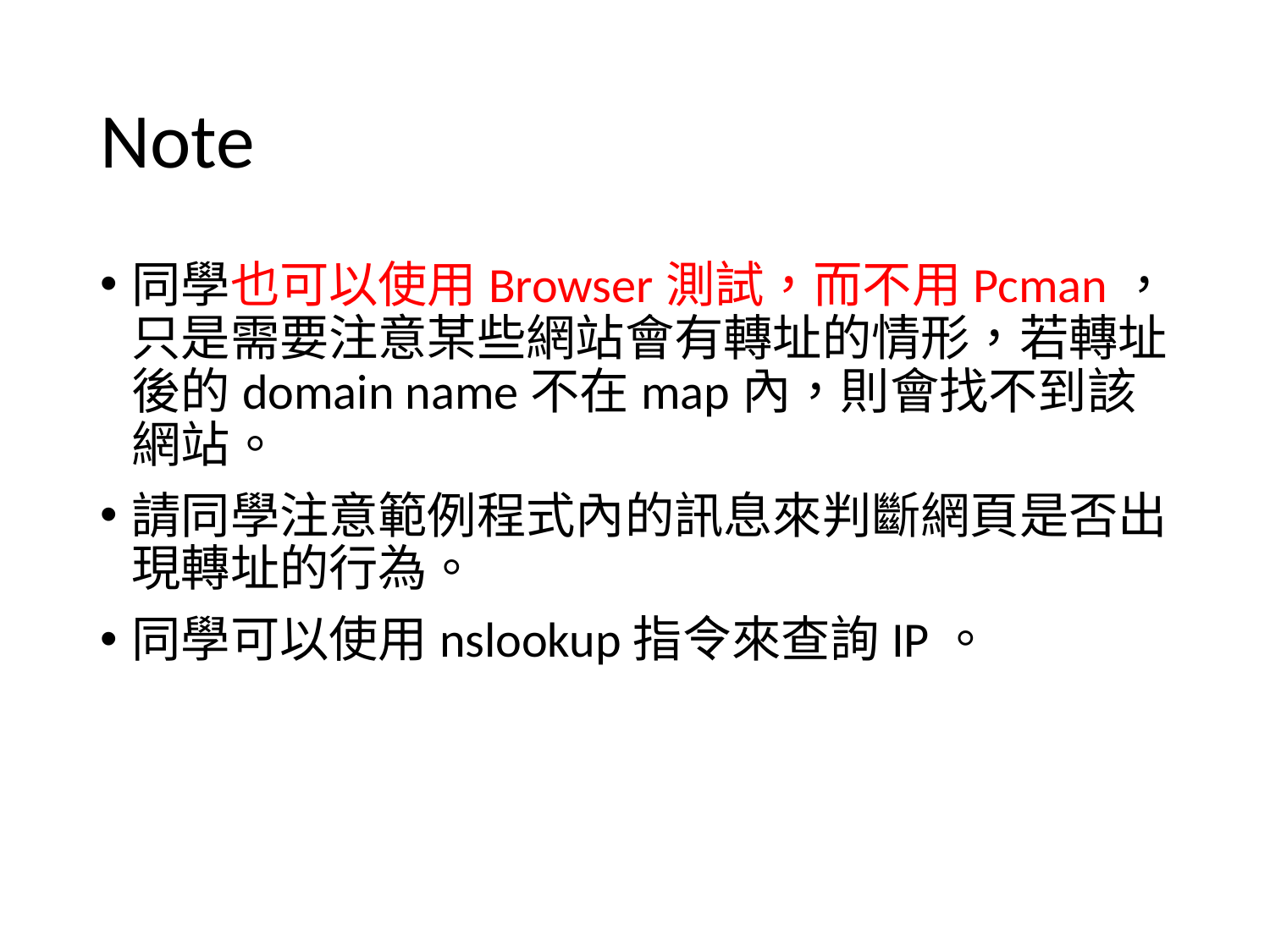

# Note
同學也可以使用Browser測試，而不用Pcman，
只是需要注意某些網站會有轉址的情形，若轉址後的domain name不在map內，則會找不到該網站。
請同學注意範例程式內的訊息來判斷網頁是否出現轉址的行為。
同學可以使用nslookup指令來查詢IP。